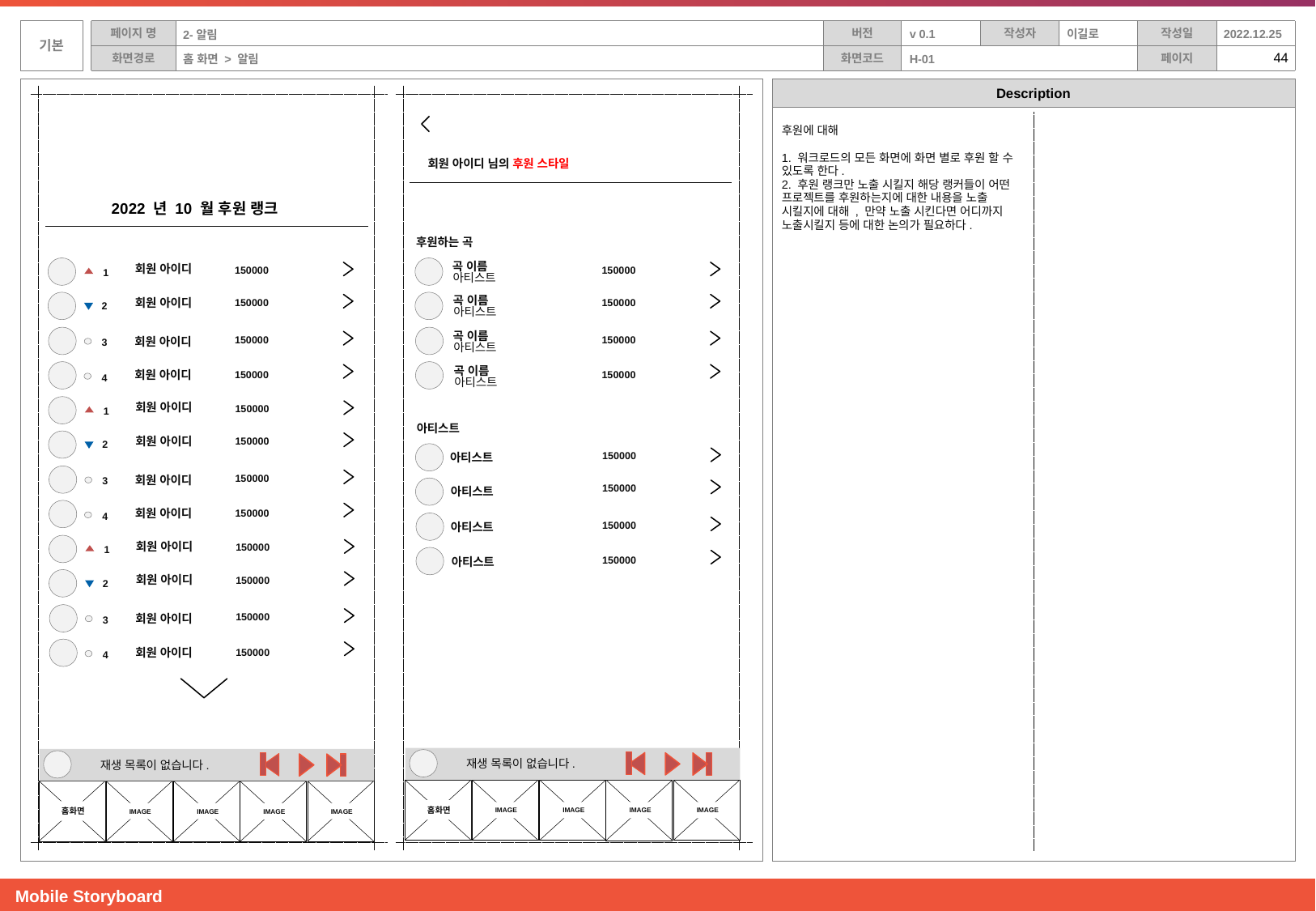

이길로
v 0.1
2022.12.25
2-알림
홈 화면 > 알림
H-01

후원에 대해

1. 워크로드의 모든 화면에 화면 별로 후원 할 수 있도록 한다.
2. 후원 랭크만 노출 시킬지 해당 랭커들이 어떤 프로젝트를 후원하는지에 대한 내용을 노출 시킬지에 대해 , 만약 노출 시킨다면 어디까지 노출시킬지 등에 대한 논의가 필요하다.

회원 아이디 님의 후원 스타일
2022 년 10 월 후원 랭크
후원하는 곡

곡 이름
회원 아이디
150000

150000

1

아티스트

곡 이름

150000
150000
회원 아이디
2

아티스트

곡 이름

150000
150000
3
회원 아이디

아티스트

곡 이름

150000
150000
회원 아이디
4

아티스트

회원 아이디
150000

1

아티스트

150000
회원 아이디
2

150000

아티스트

150000
3
회원 아이디

150000
아티스트

150000
회원 아이디
4

150000
아티스트

회원 아이디
150000

1

150000
아티스트

150000
회원 아이디
2

150000
3
회원 아이디

150000
회원 아이디
4

재생 목록이 없습니다.
재생 목록이 없습니다.

홈화면

IMAGE

IMAGE

IMAGE

IMAGE

홈화면

IMAGE

IMAGE

IMAGE

IMAGE